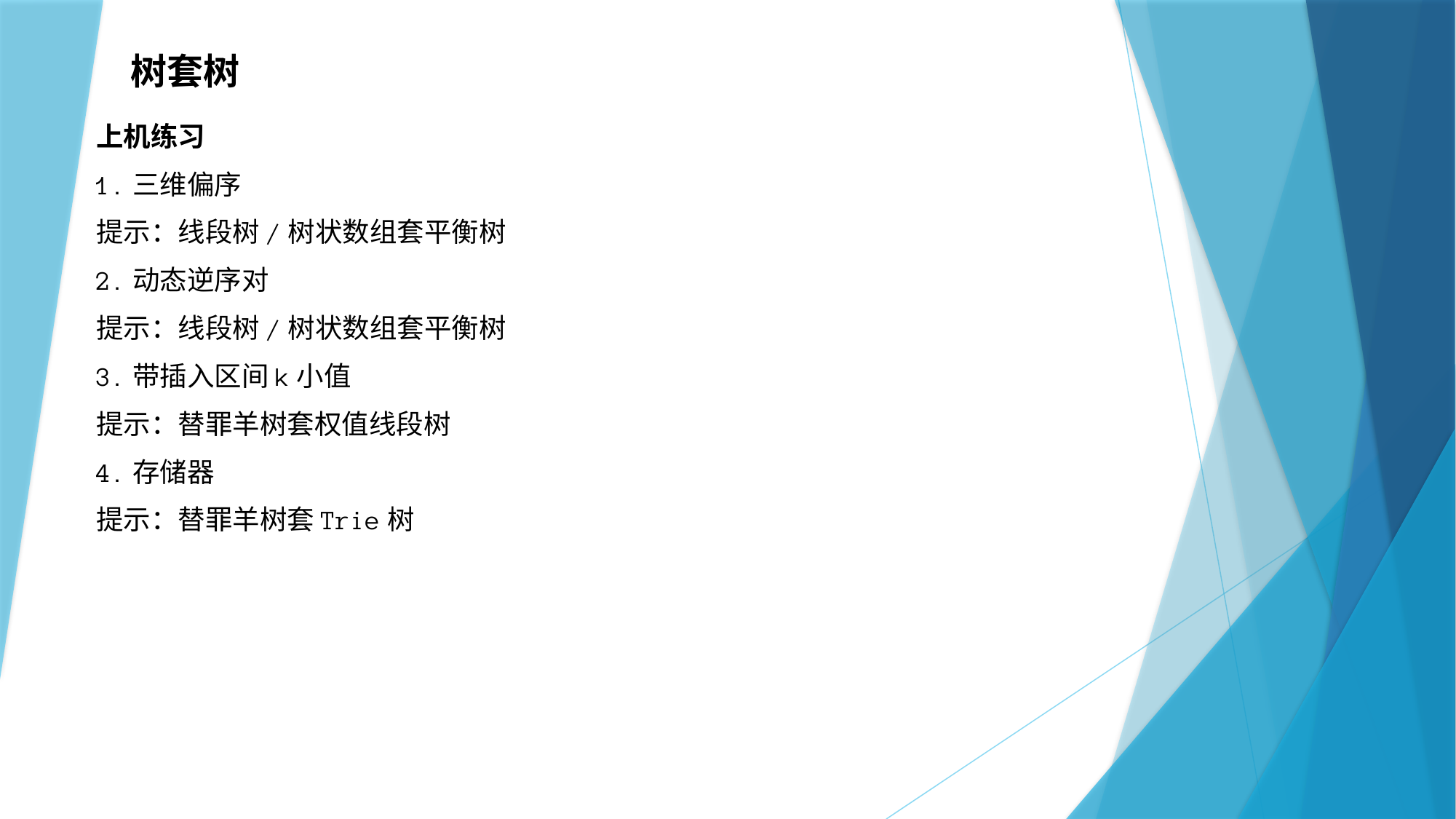

# 树套树
上机练习
1.三维偏序
提示：线段树/树状数组套平衡树
2.动态逆序对
提示：线段树/树状数组套平衡树
3.带插入区间k小值
提示：替罪羊树套权值线段树
4.存储器
提示：替罪羊树套Trie树